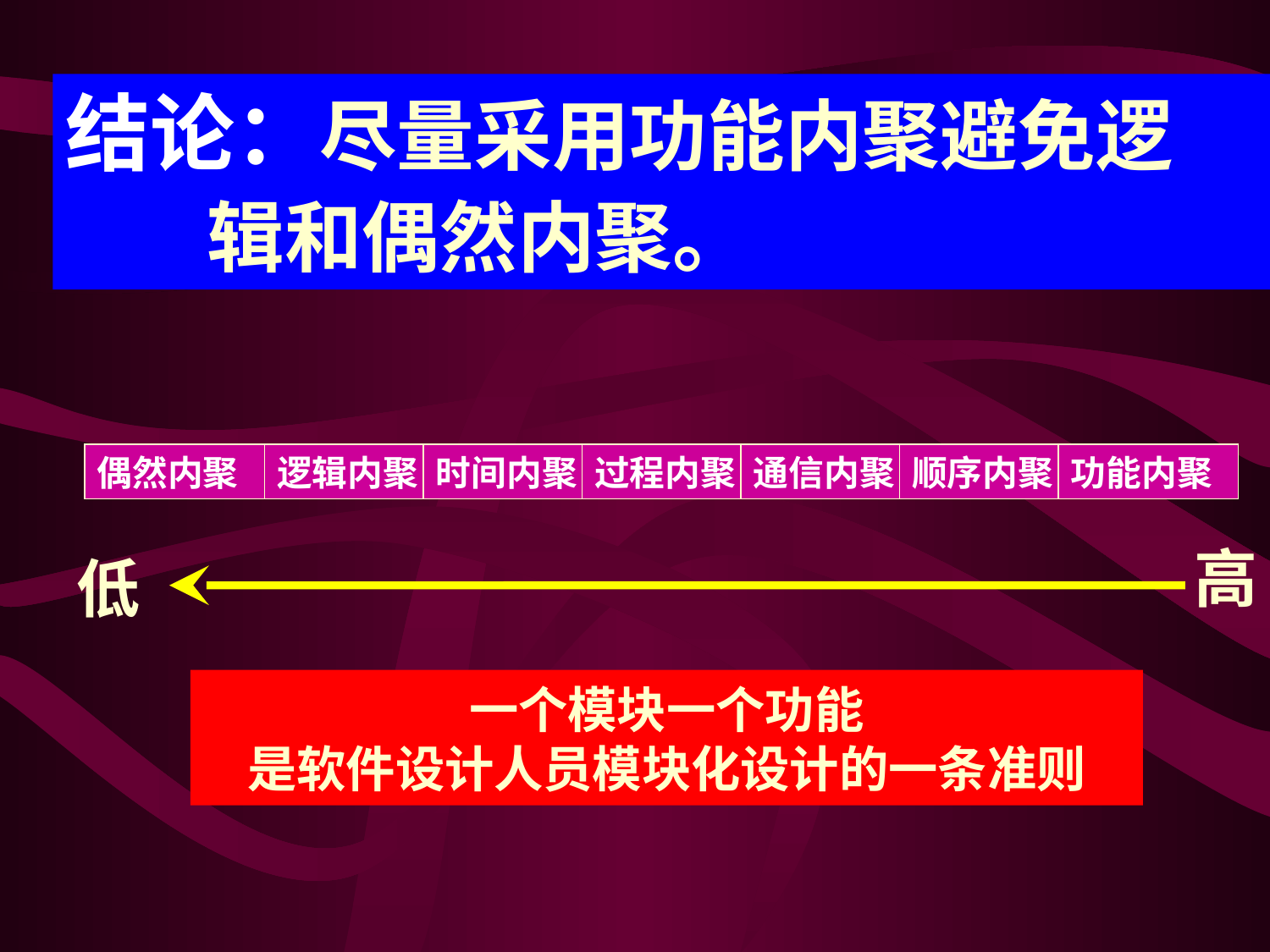

结论：尽量采用功能内聚避免逻
       辑和偶然内聚。
偶然内聚
逻辑内聚
时间内聚
过程内聚
通信内聚
顺序内聚
功能内聚
高
低

一个模块一个功能
是软件设计人员模块化设计的一条准则

45